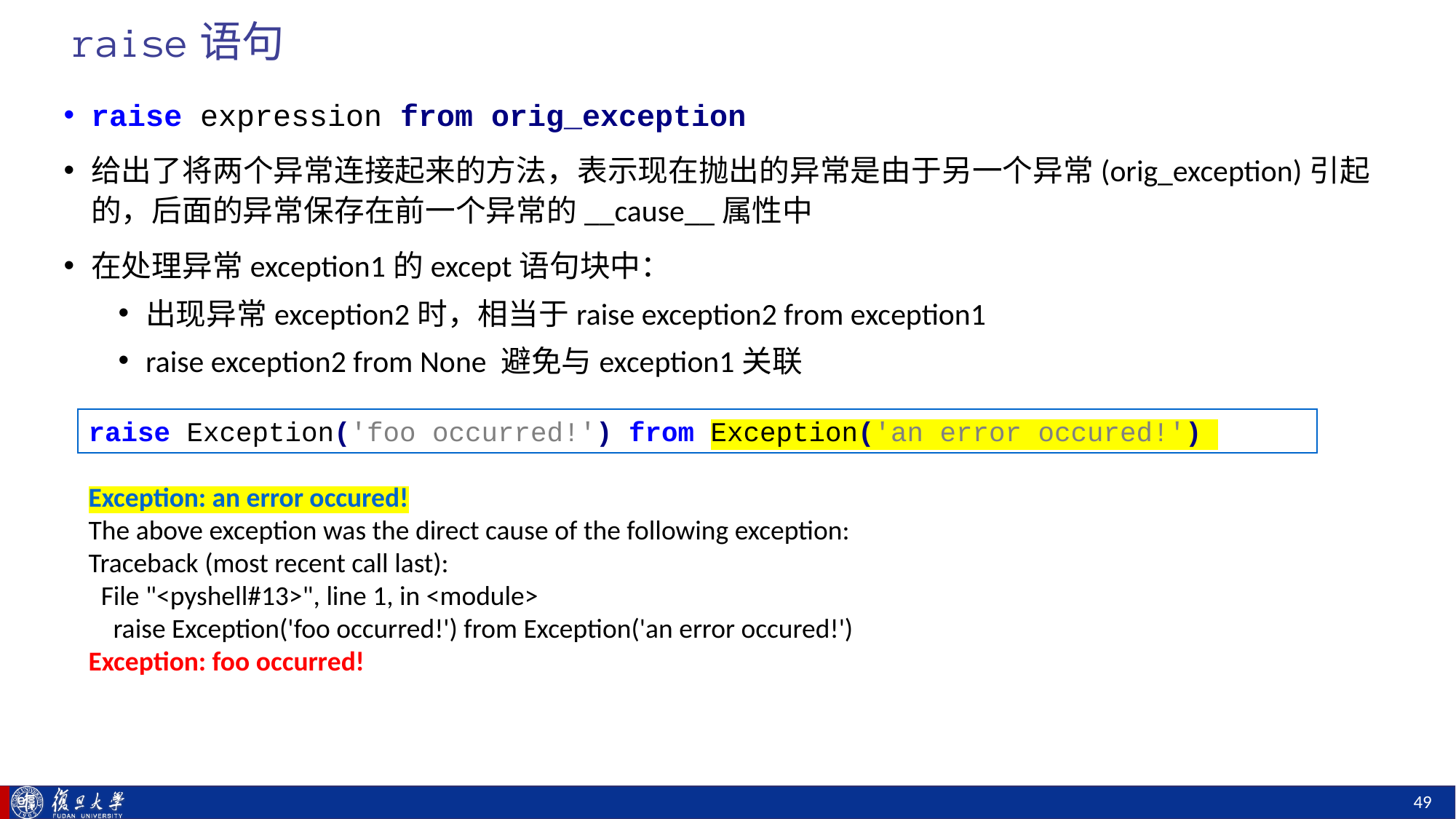

# raise语句
raise expression from orig_exception
给出了将两个异常连接起来的方法，表示现在抛出的异常是由于另一个异常(orig_exception)引起的，后面的异常保存在前一个异常的__cause__属性中
在处理异常exception1的except语句块中：
出现异常exception2时，相当于raise exception2 from exception1
raise exception2 from None 避免与exception1关联

raise Exception('foo occurred!') from Exception('an error occured!')
Exception: an error occured!
The above exception was the direct cause of the following exception:
Traceback (most recent call last):
  File "<pyshell#13>", line 1, in <module>
    raise Exception('foo occurred!') from Exception('an error occured!')
Exception: foo occurred!